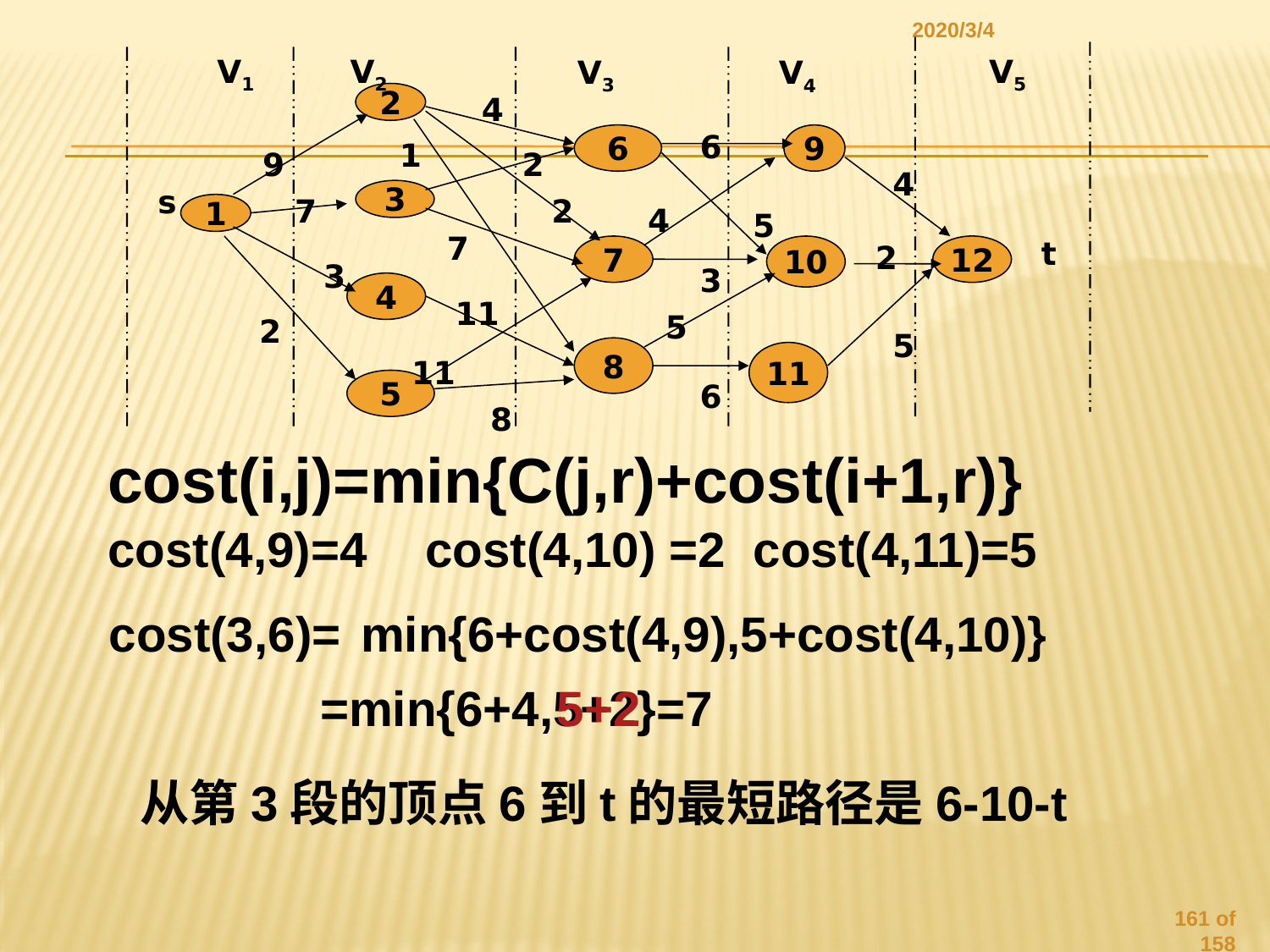

2020/3/4

V1
V2
V5
V3
V4
2
4

6
6
9
1
9
2

4
s
3
7
2
1
4
5

7

t
2

7
10
12
3
3

4

11

5
2
5
8
11
11

5
6

8

#
cost(i,j)=min{C(j,r)+cost(i+1,r)}
cost(4,9)=4
cost(4,10) =2  cost(4,11)=5
cost(3,6)=
min{6+cost(4,9),5+cost(4,10)}
5+2
=min{6+4,5+2}=7
从第3段的顶点6到t的最短路径是6-10-t
161 of 158